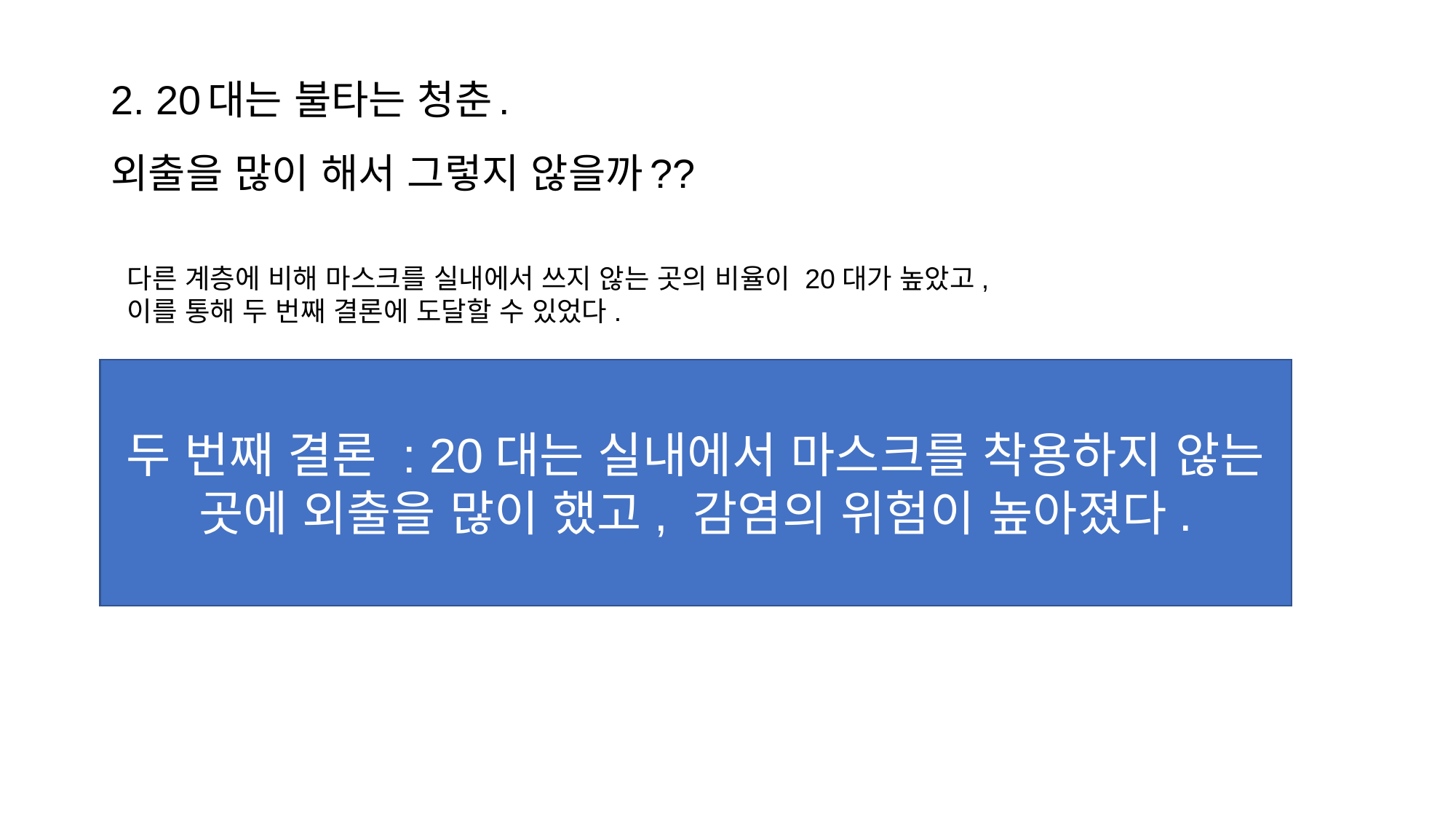

# 2. 20대는 불타는 청춘. 외출을 많이 해서 그렇지 않을까??
다른 계층에 비해 마스크를 실내에서 쓰지 않는 곳의 비율이 20대가 높았고,
이를 통해 두 번째 결론에 도달할 수 있었다.
두 번째 결론 : 20대는 실내에서 마스크를 착용하지 않는 곳에 외출을 많이 했고, 감염의 위험이 높아졌다.